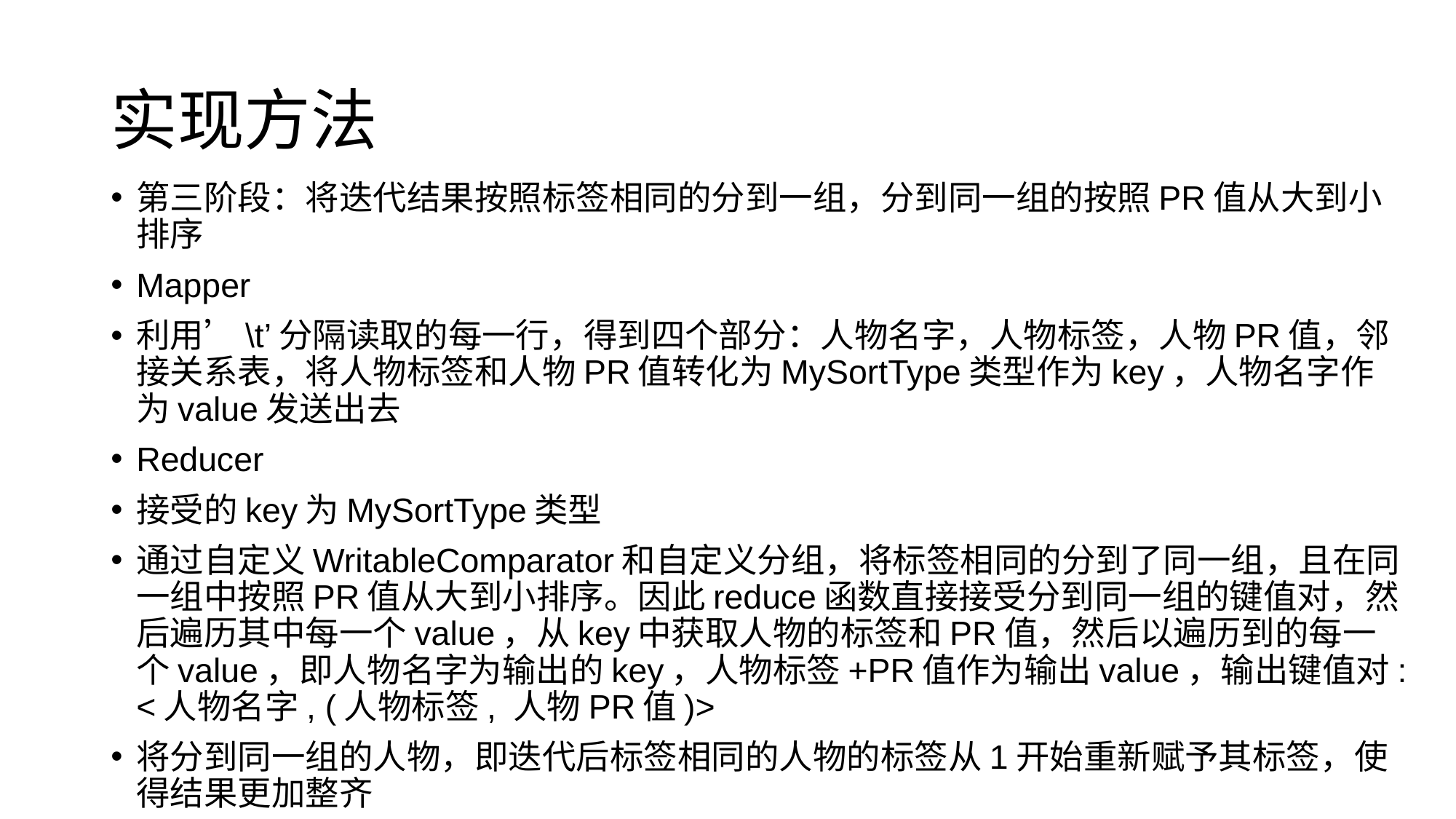

# 实现方法
第三阶段：将迭代结果按照标签相同的分到一组，分到同一组的按照PR值从大到小排序
Mapper
利用’\t’分隔读取的每一行，得到四个部分：人物名字，人物标签，人物PR值，邻接关系表，将人物标签和人物PR值转化为MySortType类型作为key，人物名字作为value发送出去
Reducer
接受的key为MySortType类型
通过自定义WritableComparator和自定义分组，将标签相同的分到了同一组，且在同一组中按照PR值从大到小排序。因此reduce函数直接接受分到同一组的键值对，然后遍历其中每一个value，从key中获取人物的标签和PR值，然后以遍历到的每一个value，即人物名字为输出的key，人物标签+PR值作为输出value，输出键值对:<人物名字, (人物标签, 人物PR值)>
将分到同一组的人物，即迭代后标签相同的人物的标签从1开始重新赋予其标签，使得结果更加整齐